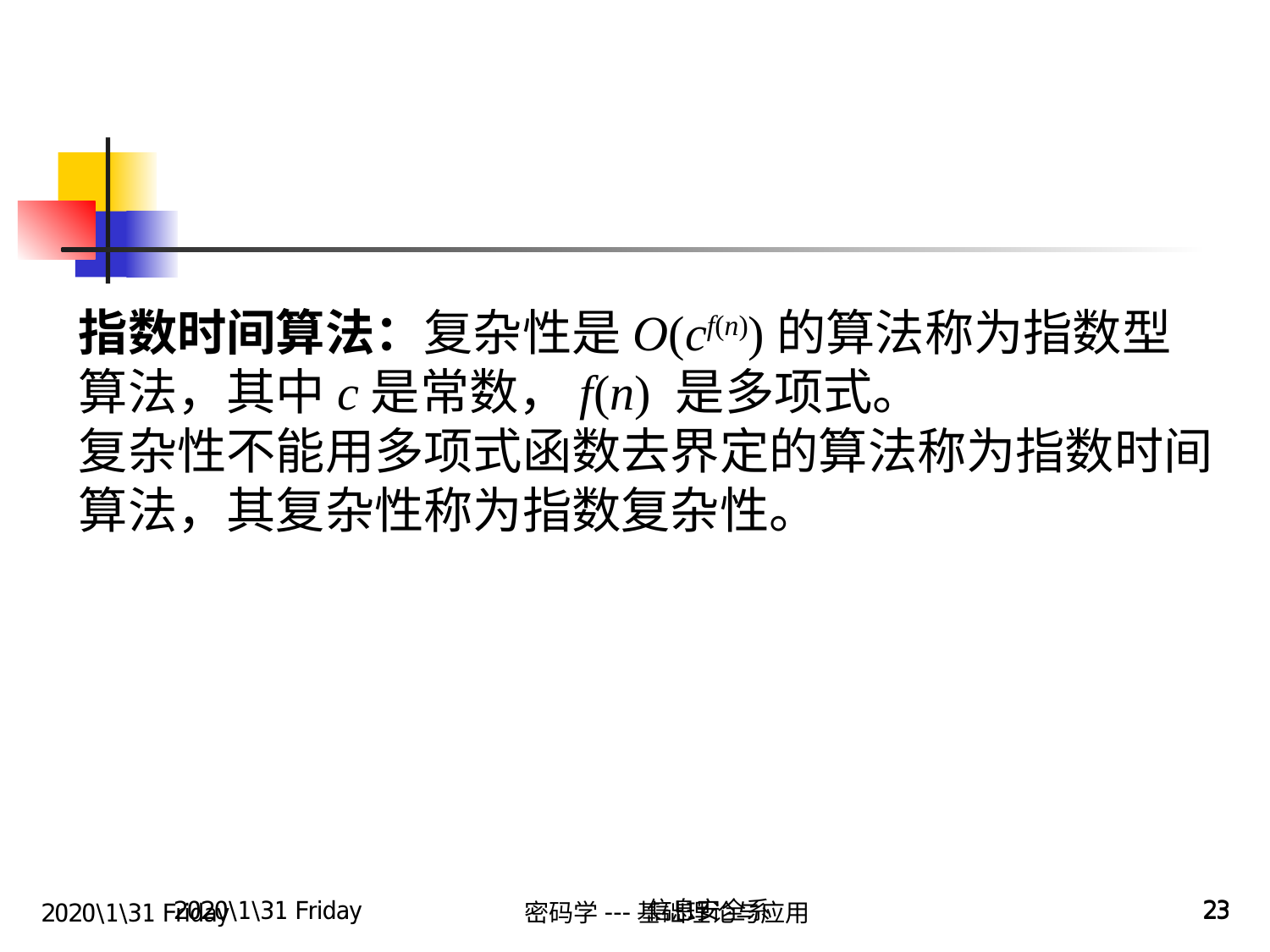

指数时间算法：复杂性是O(cf(n))的算法称为指数型算法，其中c是常数，f(n) 是多项式。
复杂性不能用多项式函数去界定的算法称为指数时间算法，其复杂性称为指数复杂性。

2020\1\31 Friday
信息安全系
23
23
2020\1\31 Friday
密码学---基础理论与应用